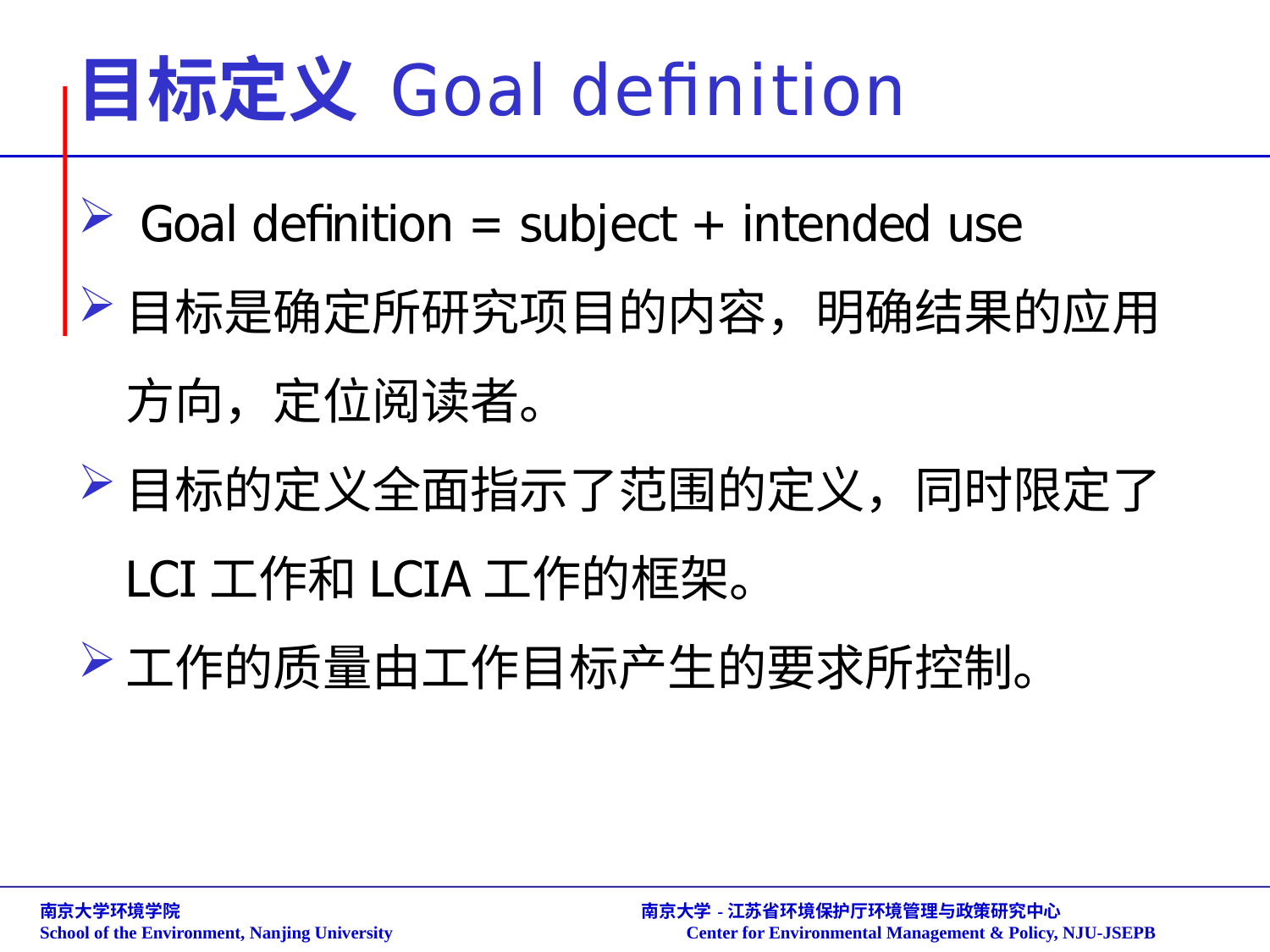

# 目标定义 Goal definition
 Goal definition = subject + intended use
目标是确定所研究项目的内容，明确结果的应用方向，定位阅读者。
目标的定义全面指示了范围的定义，同时限定了LCI工作和LCIA工作的框架。
工作的质量由工作目标产生的要求所控制。